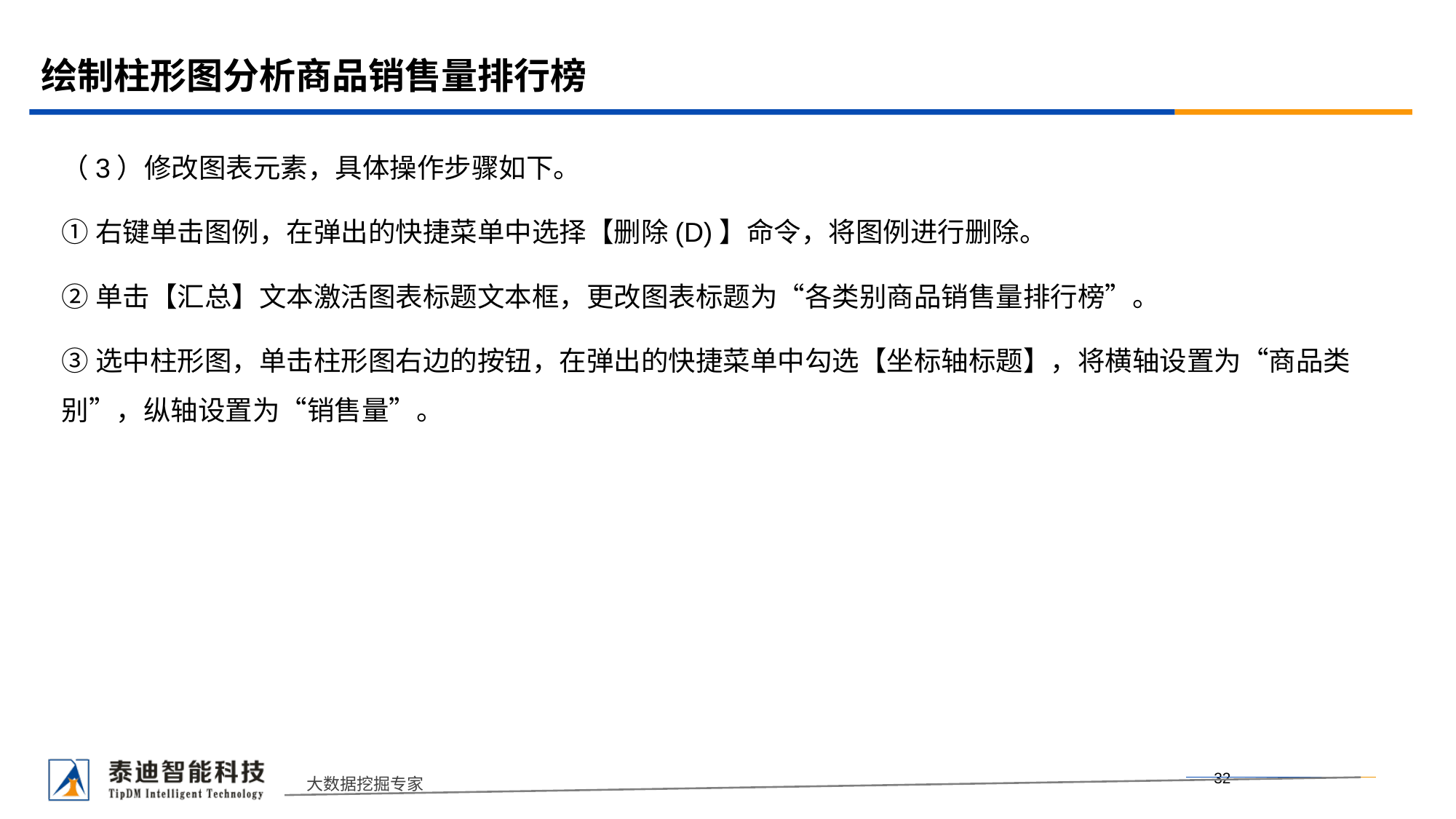

# 绘制柱形图分析商品销售量排行榜
（3）修改图表元素，具体操作步骤如下。
①右键单击图例，在弹出的快捷菜单中选择【删除(D)】命令，将图例进行删除。
②单击【汇总】文本激活图表标题文本框，更改图表标题为“各类别商品销售量排行榜”。
③选中柱形图，单击柱形图右边的按钮，在弹出的快捷菜单中勾选【坐标轴标题】，将横轴设置为“商品类别”，纵轴设置为“销售量”。